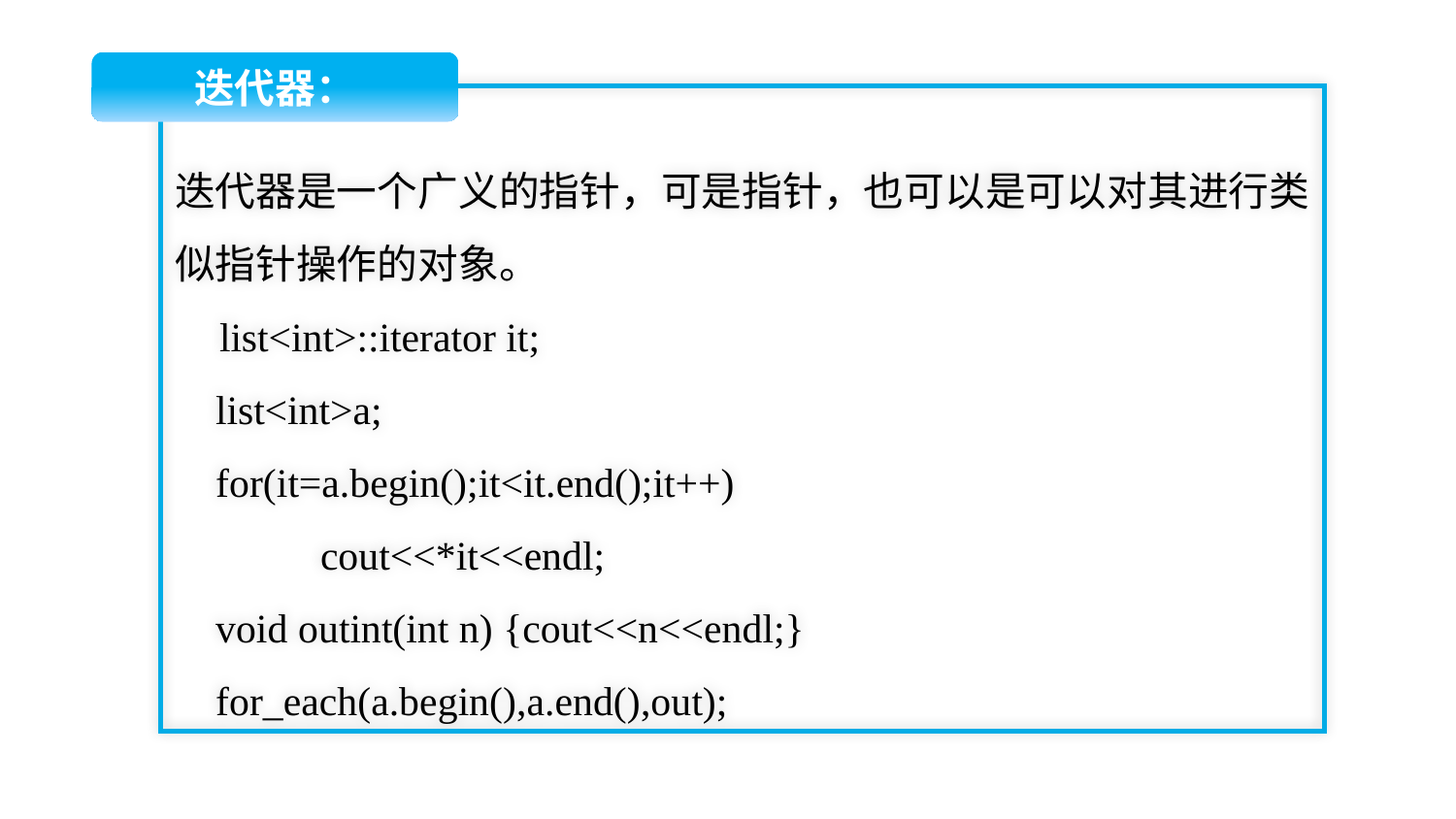

迭代器：

迭代器是一个广义的指针，可是指针，也可以是可以对其进行类似指针操作的对象。
    list<int>::iterator it;
    list<int>a;
    for(it=a.begin();it<it.end();it++)
	cout<<*it<<endl;
    void outint(int n) {cout<<n<<endl;}
    for_each(a.begin(),a.end(),out);